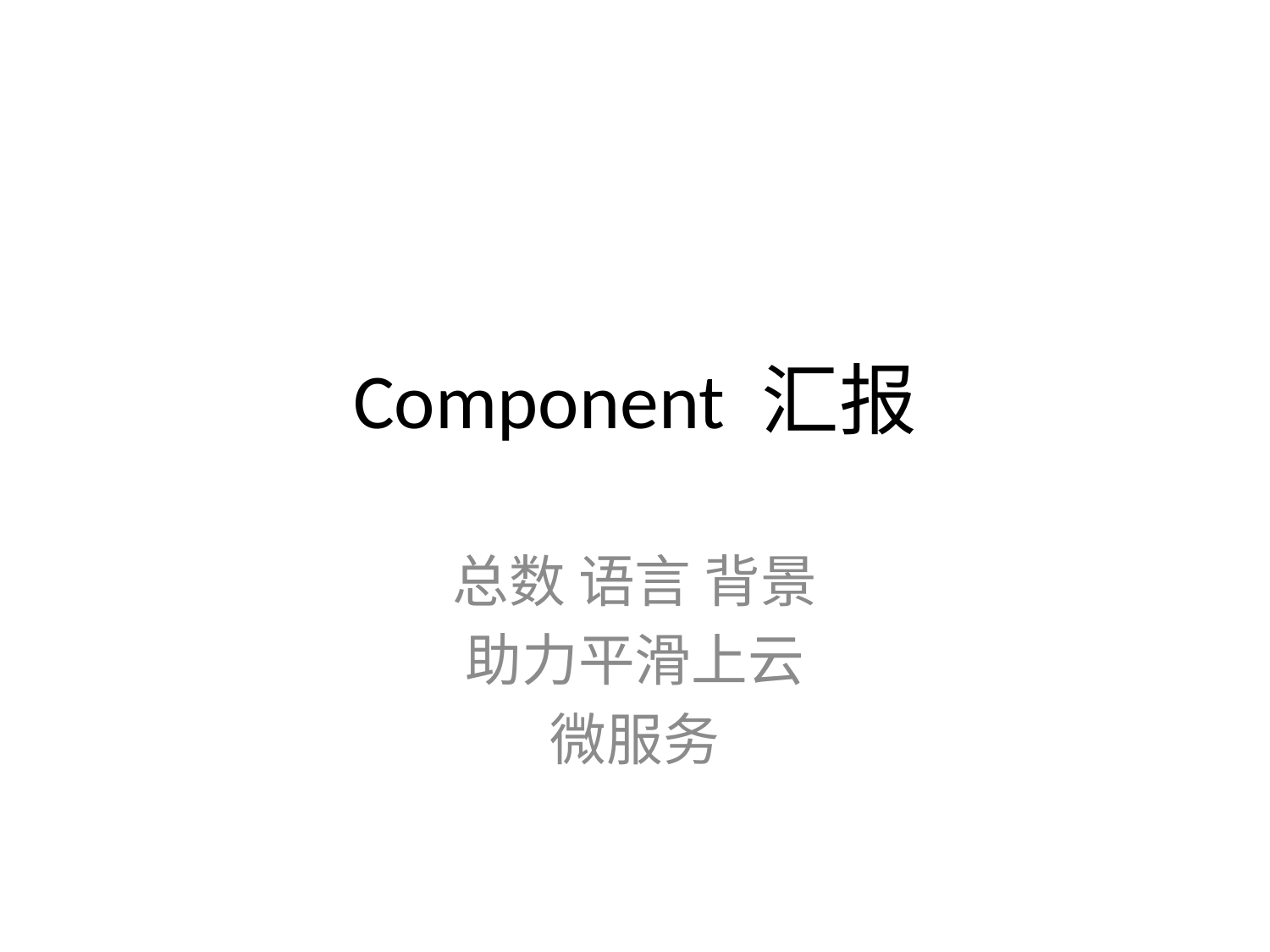

# Component 汇报
总数 语言 背景
助力平滑上云
微服务